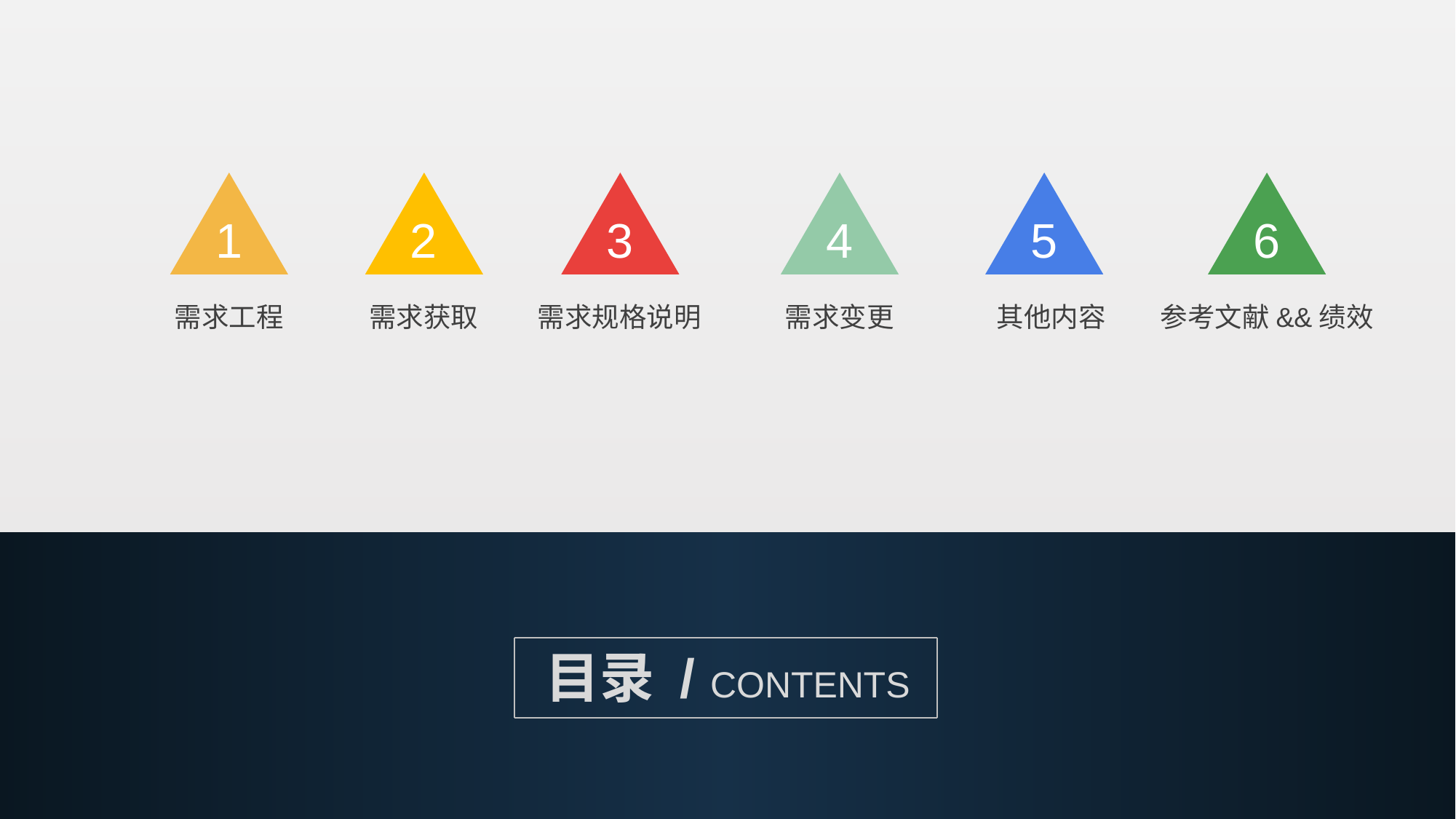

6

1

2

3

4

5
需求工程
需求获取
需求规格说明
需求变更
其他内容
参考文献&&绩效
目录 / CONTENTS